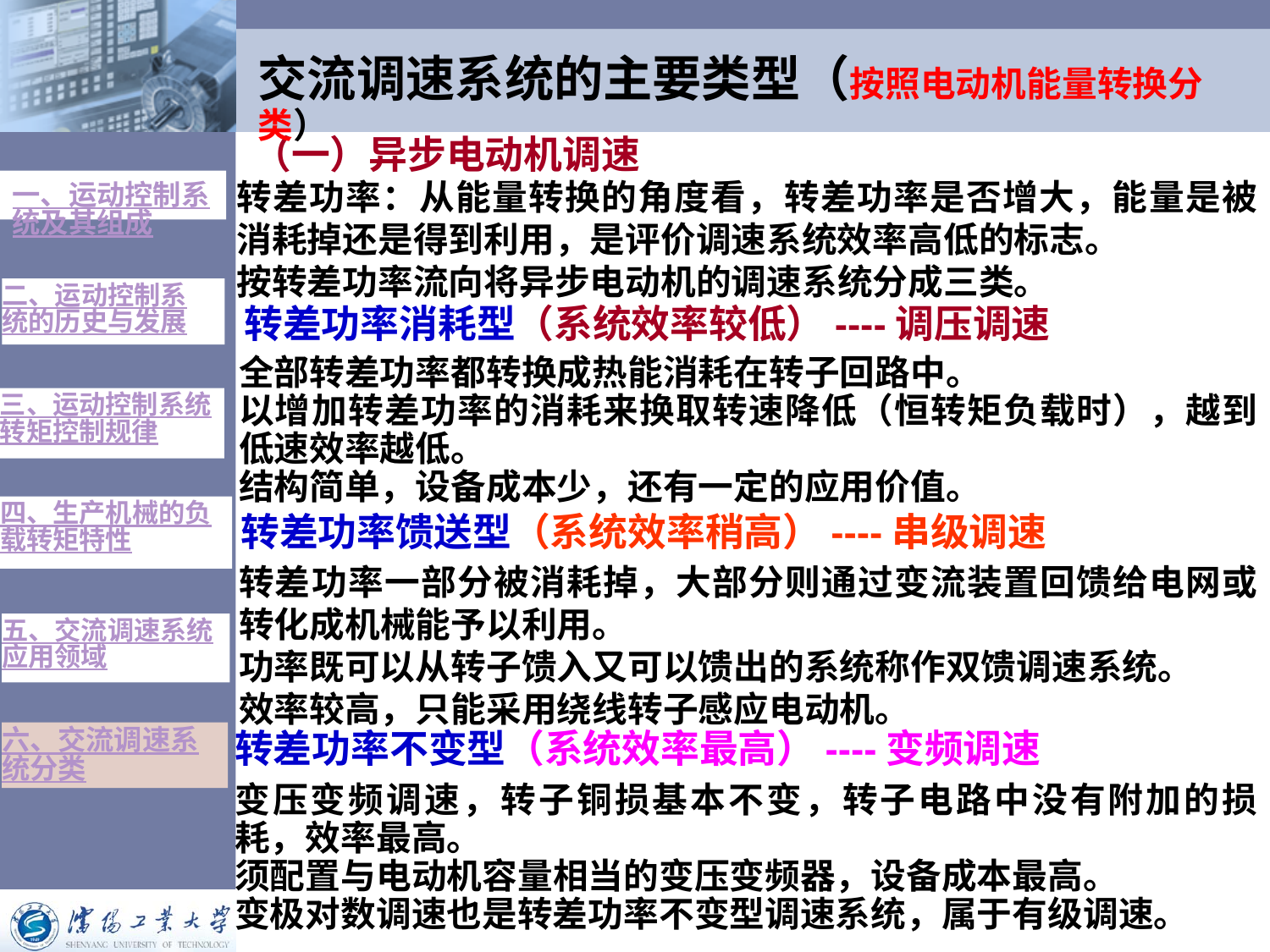

交流调速系统的主要类型（按照电动机能量转换分类）
# （一）异步电动机调速
一、运动控制系统及其组成
转差功率：从能量转换的角度看，转差功率是否增大，能量是被消耗掉还是得到利用，是评价调速系统效率高低的标志。
按转差功率流向将异步电动机的调速系统分成三类。
二、运动控制系统的历史与发展
转差功率消耗型（系统效率较低）----调压调速
全部转差功率都转换成热能消耗在转子回路中。
以增加转差功率的消耗来换取转速降低（恒转矩负载时），越到低速效率越低。
结构简单，设备成本少，还有一定的应用价值。
三、运动控制系统转矩控制规律

转差功率馈送型（系统效率稍高）----串级调速
四、生产机械的负载转矩特性
转差功率一部分被消耗掉，大部分则通过变流装置回馈给电网或转化成机械能予以利用。
功率既可以从转子馈入又可以馈出的系统称作双馈调速系统。
效率较高，只能采用绕线转子感应电动机。
五、交流调速系统应用领域
转差功率不变型（系统效率最高）----变频调速
六、交流调速系统分类
变压变频调速，转子铜损基本不变，转子电路中没有附加的损耗，效率最高。
须配置与电动机容量相当的变压变频器，设备成本最高。
变极对数调速也是转差功率不变型调速系统，属于有级调速。